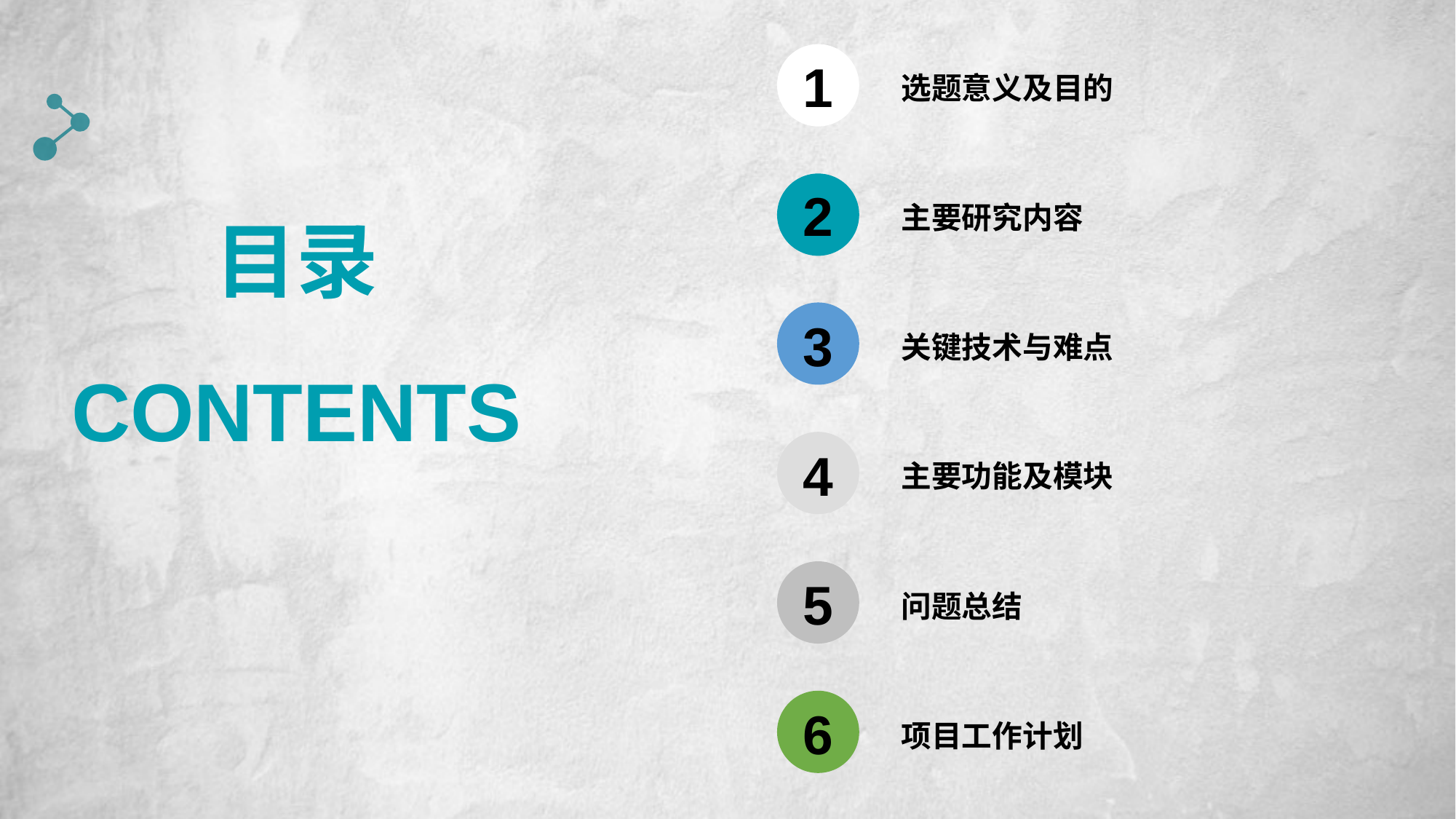

1
选题意义及目的
2

主要研究内容
目录

3
关键技术与难点
CONTENTS

4
主要功能及模块

5
问题总结

6
项目工作计划